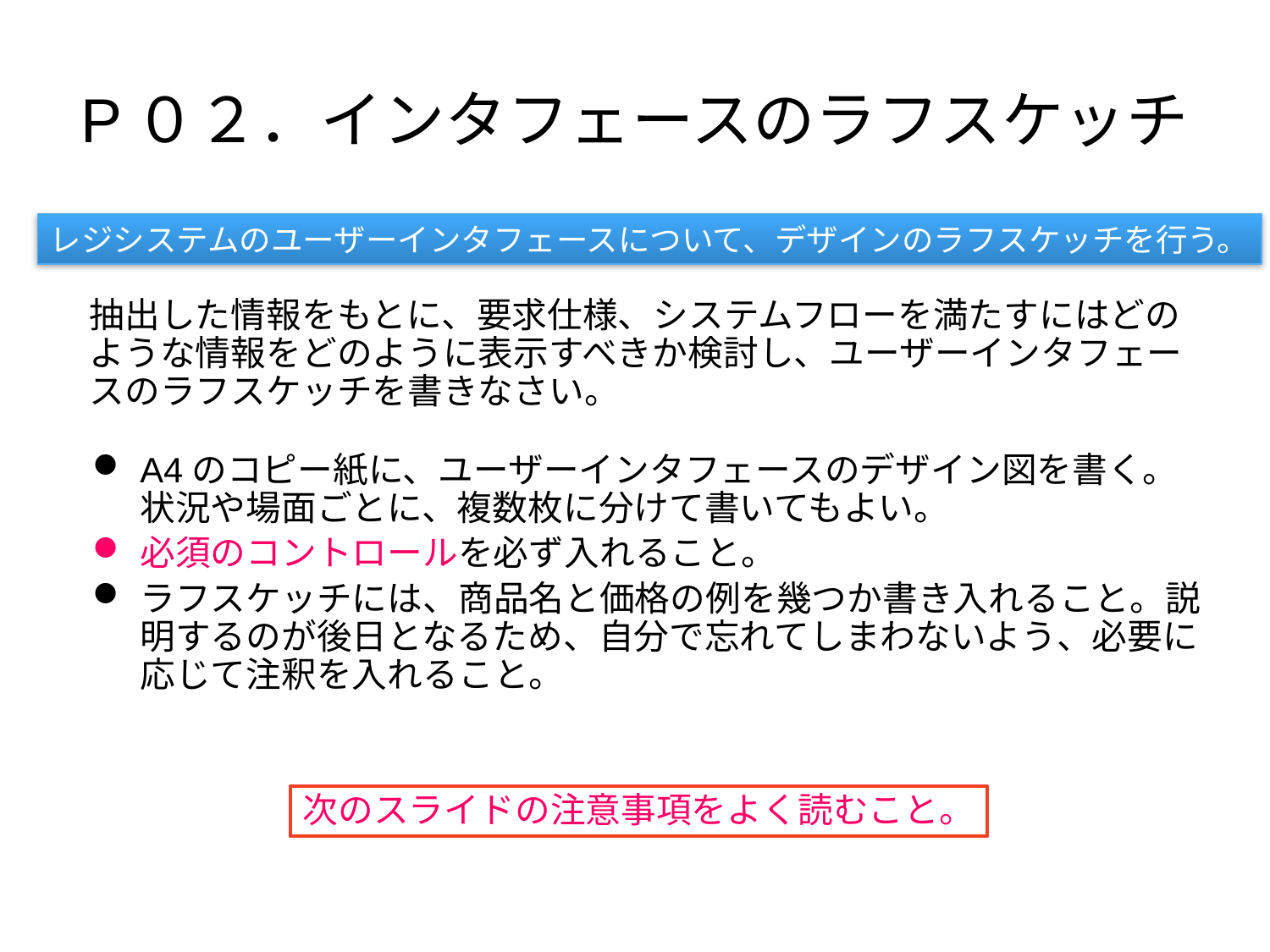

# P０２．インタフェースのラフスケッチ
レジシステムのユーザーインタフェースについて、デザインのラフスケッチを行う。
抽出した情報をもとに、要求仕様、システムフローを満たすにはどのような情報をどのように表示すべきか検討し、ユーザーインタフェースのラフスケッチを書きなさい。
A4のコピー紙に、ユーザーインタフェースのデザイン図を書く。状況や場面ごとに、複数枚に分けて書いてもよい。
必須のコントロールを必ず入れること。
ラフスケッチには、商品名と価格の例を幾つか書き入れること。説明するのが後日となるため、自分で忘れてしまわないよう、必要に応じて注釈を入れること。

次のスライドの注意事項をよく読むこと。